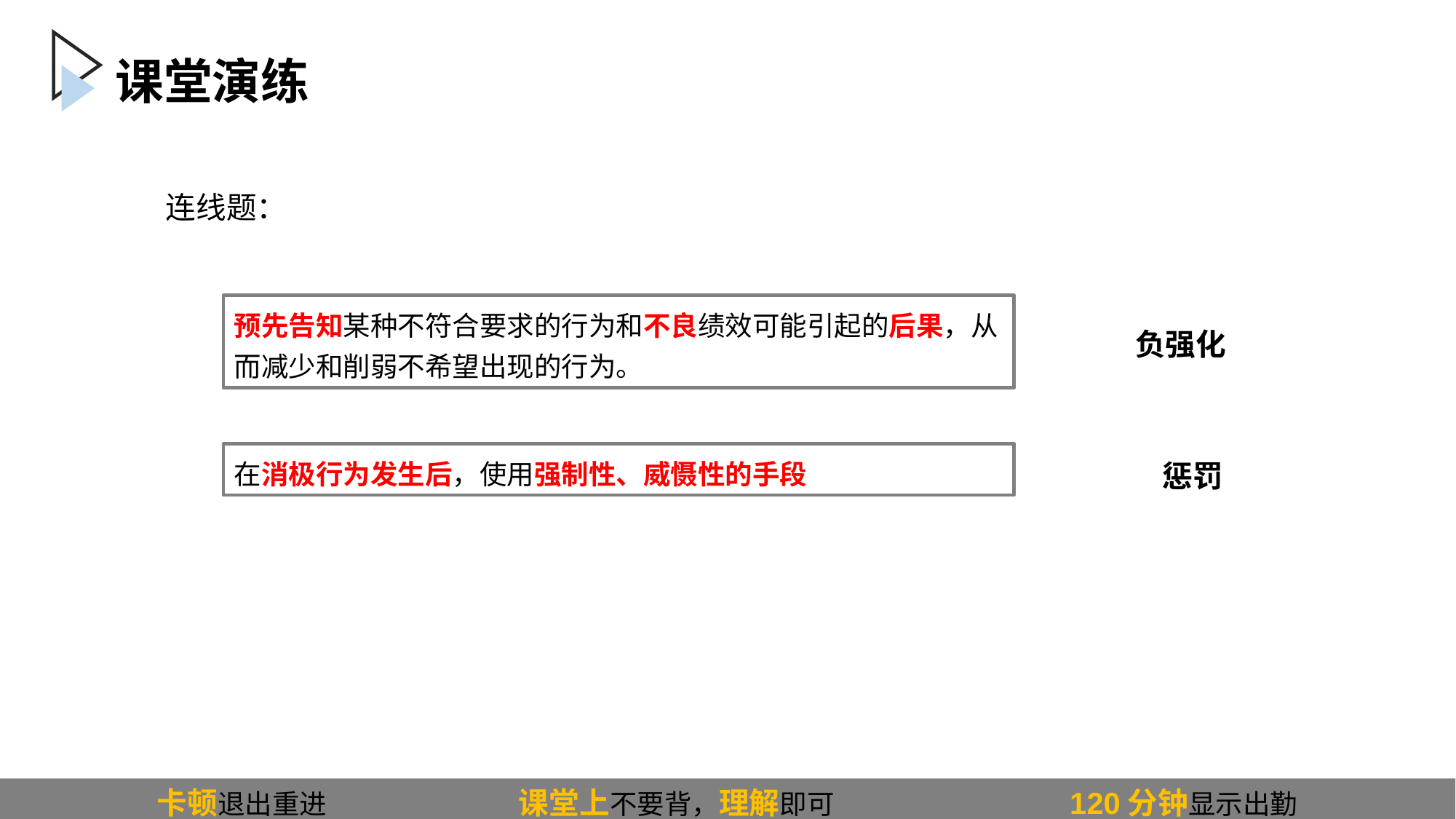

# 课堂演练
连线题：
预先告知某种不符合要求的行为和不良绩效可能引起的后果，从而减少和削弱不希望出现的行为。
负强化
在消极行为发生后，使用强制性、威慑性的手段
惩罚